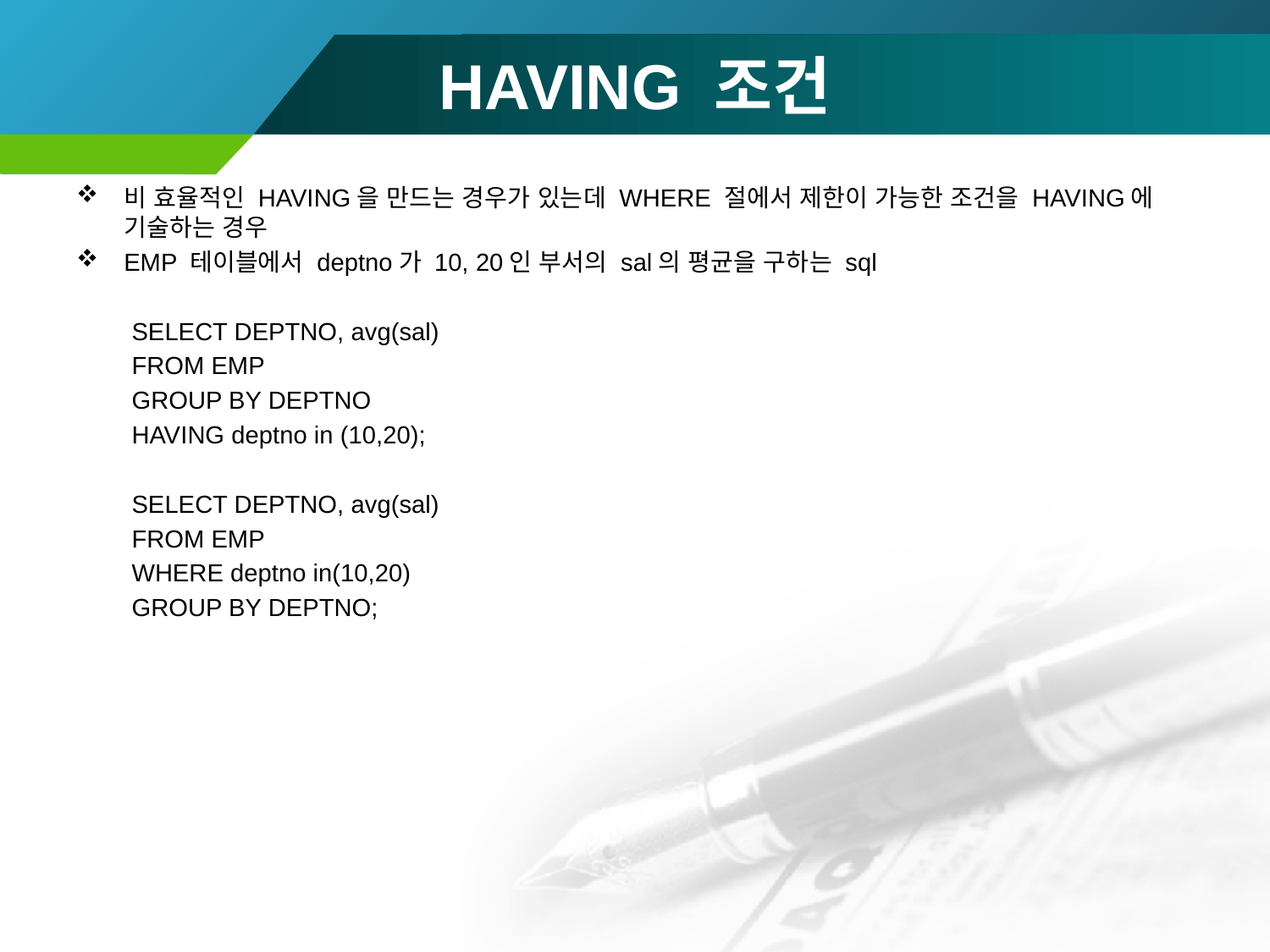

# HAVING 조건
비 효율적인 HAVING을 만드는 경우가 있는데 WHERE 절에서 제한이 가능한 조건을 HAVING에 기술하는 경우
EMP 테이블에서 deptno가 10, 20인 부서의 sal의 평균을 구하는 sql

SELECT DEPTNO, avg(sal)
FROM EMP
GROUP BY DEPTNO
HAVING deptno in (10,20);

SELECT DEPTNO, avg(sal)
FROM EMP
WHERE deptno in(10,20)
GROUP BY DEPTNO;